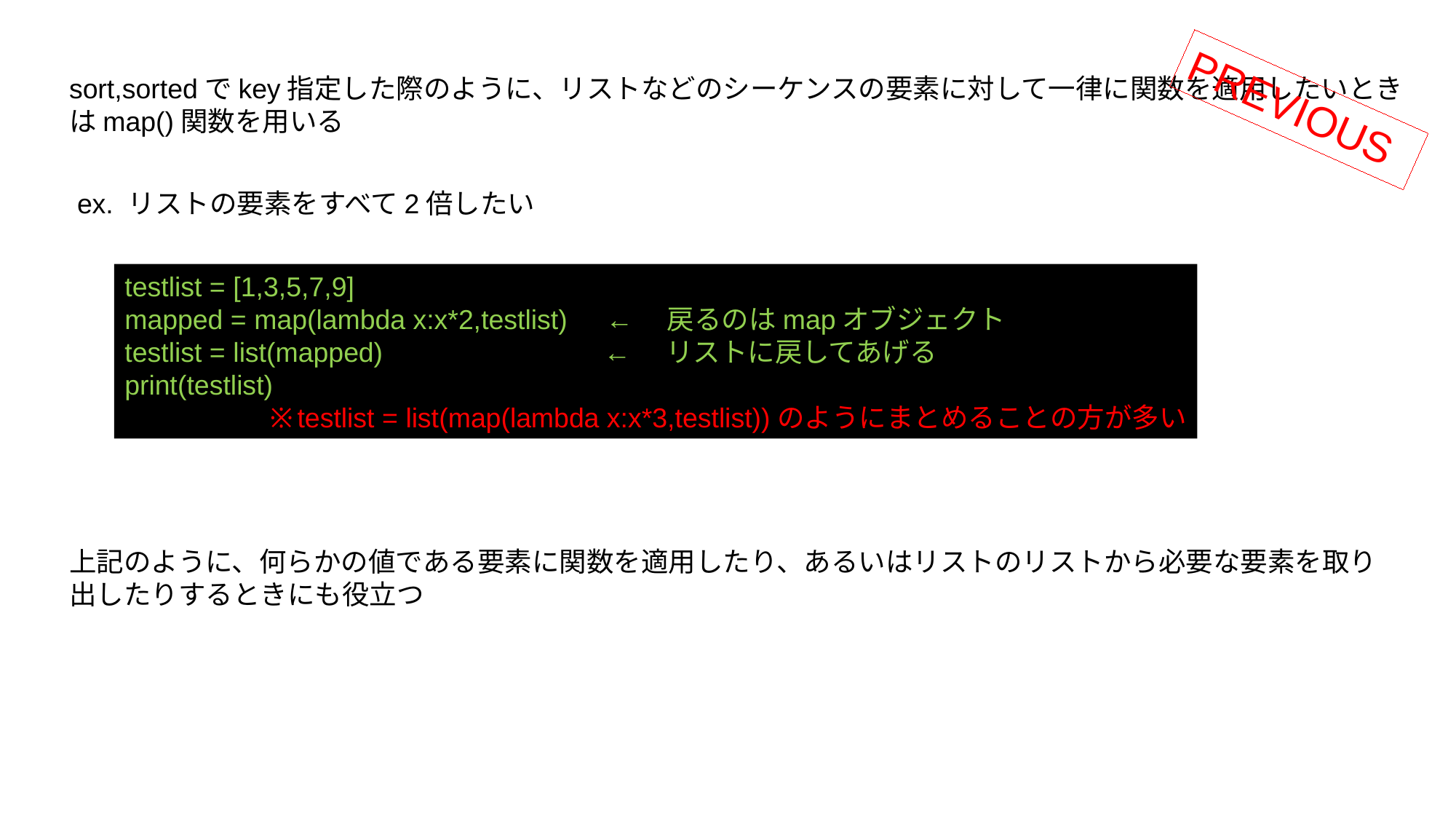

sort,sortedでkey指定した際のように、リストなどのシーケンスの要素に対して一律に関数を適用したいときはmap()関数を用いる
PREVIOUS
ex. リストの要素をすべて2倍したい
testlist = [1,3,5,7,9]
mapped = map(lambda x:x*2,testlist)     ←　戻るのはmapオブジェクト
testlist = list(mapped)                             ←　リストに戻してあげる
print(testlist)
                   ※testlist = list(map(lambda x:x*3,testlist))のようにまとめることの方が多い
上記のように、何らかの値である要素に関数を適用したり、あるいはリストのリストから必要な要素を取り出したりするときにも役立つ